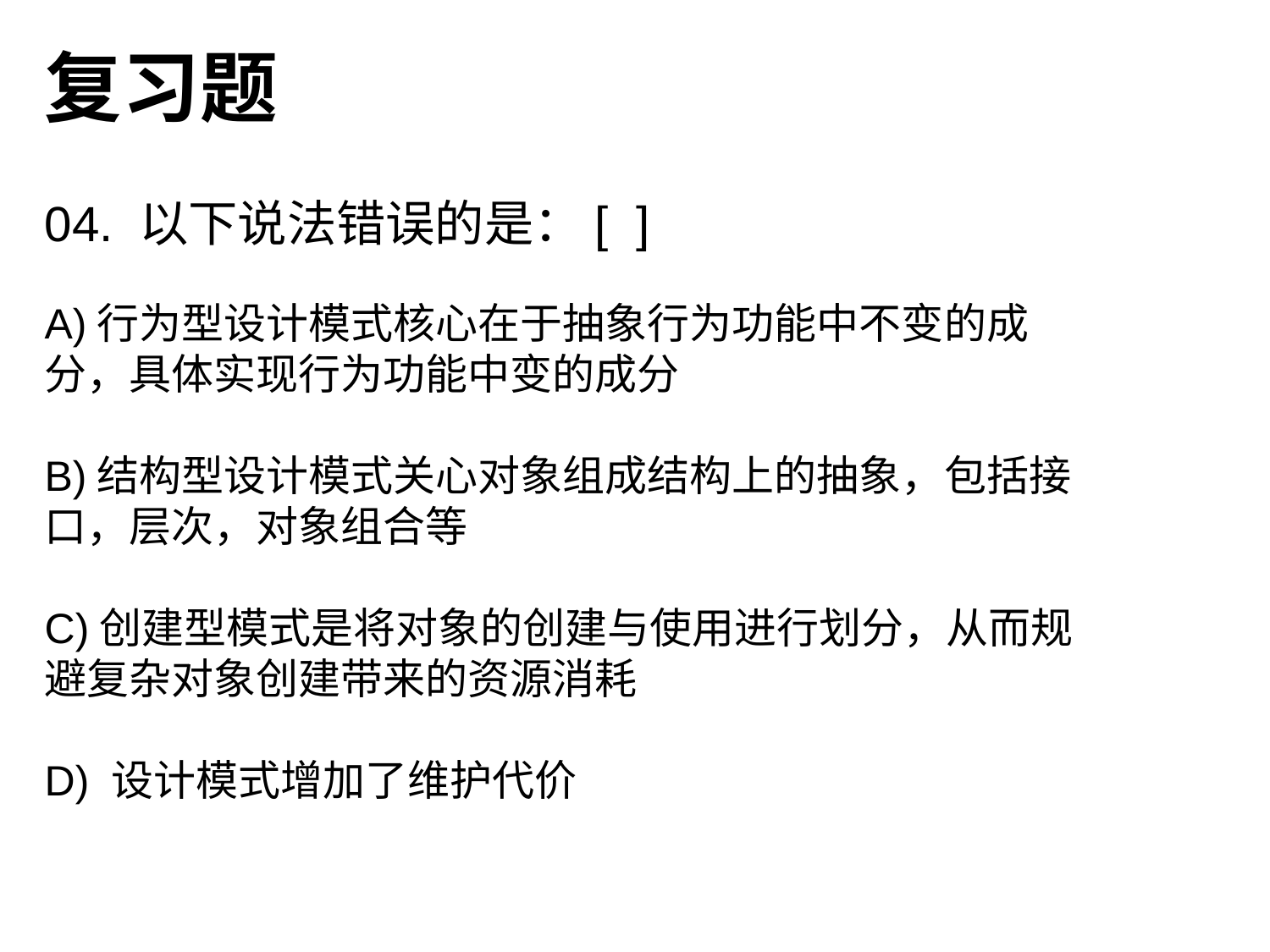

复习题
04. 以下说法错误的是：[  ]
A)行为型设计模式核心在于抽象行为功能中不变的成分，具体实现行为功能中变的成分

B)结构型设计模式关心对象组成结构上的抽象，包括接口，层次，对象组合等

C)创建型模式是将对象的创建与使用进行划分，从而规避复杂对象创建带来的资源消耗

D) 设计模式增加了维护代价